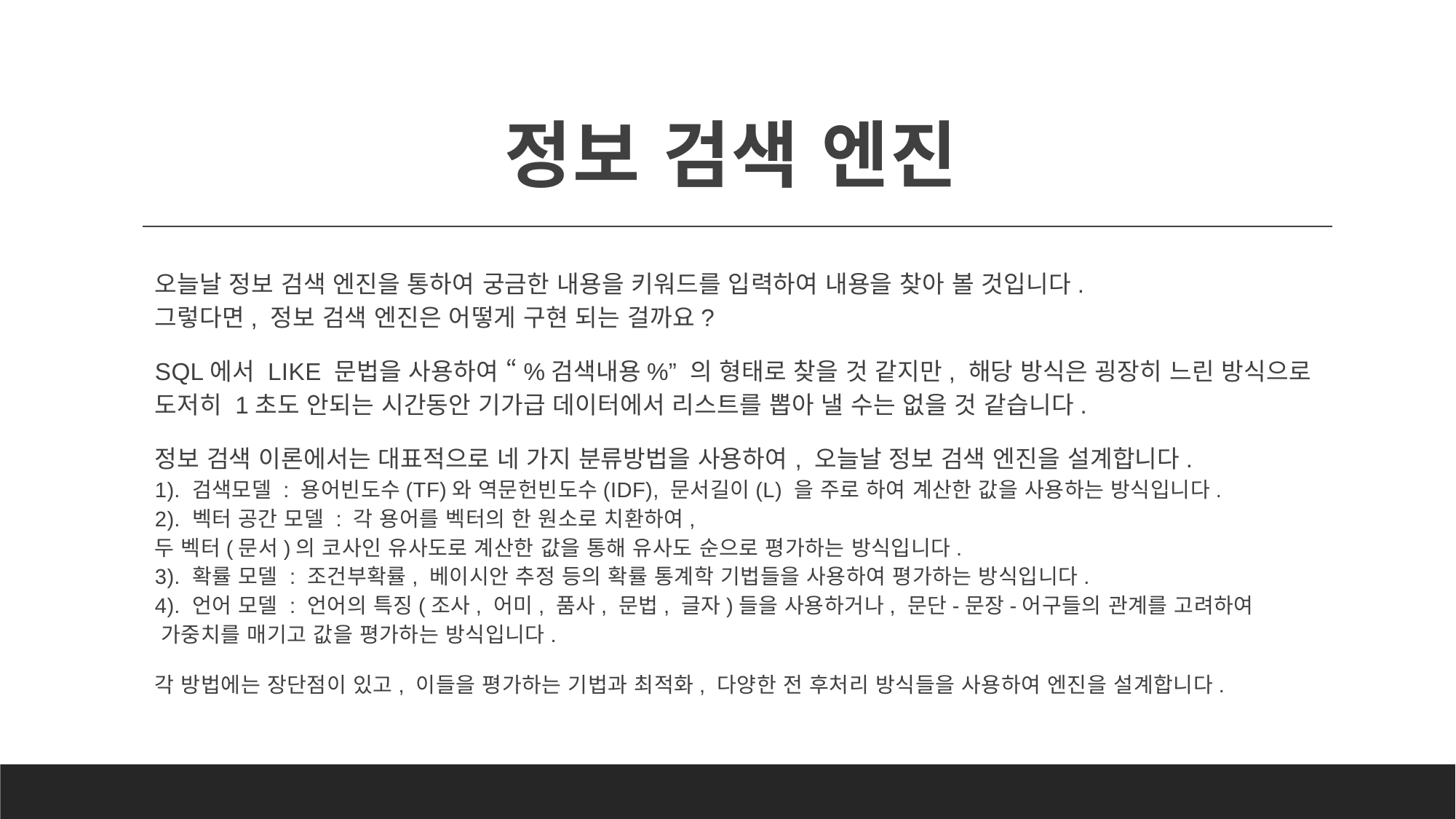

# 정보 검색 엔진
오늘날 정보 검색 엔진을 통하여 궁금한 내용을 키워드를 입력하여 내용을 찾아 볼 것입니다.
그렇다면, 정보 검색 엔진은 어떻게 구현 되는 걸까요?
SQL에서 LIKE 문법을 사용하여 “%검색내용%” 의 형태로 찾을 것 같지만, 해당 방식은 굉장히 느린 방식으로
도저히 1초도 안되는 시간동안 기가급 데이터에서 리스트를 뽑아 낼 수는 없을 것 같습니다.
정보 검색 이론에서는 대표적으로 네 가지 분류방법을 사용하여, 오늘날 정보 검색 엔진을 설계합니다.
1). 검색모델 : 용어빈도수(TF)와 역문헌빈도수(IDF), 문서길이(L) 을 주로 하여 계산한 값을 사용하는 방식입니다.
2). 벡터 공간 모델 : 각 용어를 벡터의 한 원소로 치환하여,
두 벡터(문서)의 코사인 유사도로 계산한 값을 통해 유사도 순으로 평가하는 방식입니다.
3). 확률 모델 : 조건부확률, 베이시안 추정 등의 확률 통계학 기법들을 사용하여 평가하는 방식입니다.
4). 언어 모델 : 언어의 특징(조사, 어미, 품사, 문법, 글자)들을 사용하거나, 문단-문장-어구들의 관계를 고려하여
 가중치를 매기고 값을 평가하는 방식입니다.
각 방법에는 장단점이 있고, 이들을 평가하는 기법과 최적화, 다양한 전 후처리 방식들을 사용하여 엔진을 설계합니다.